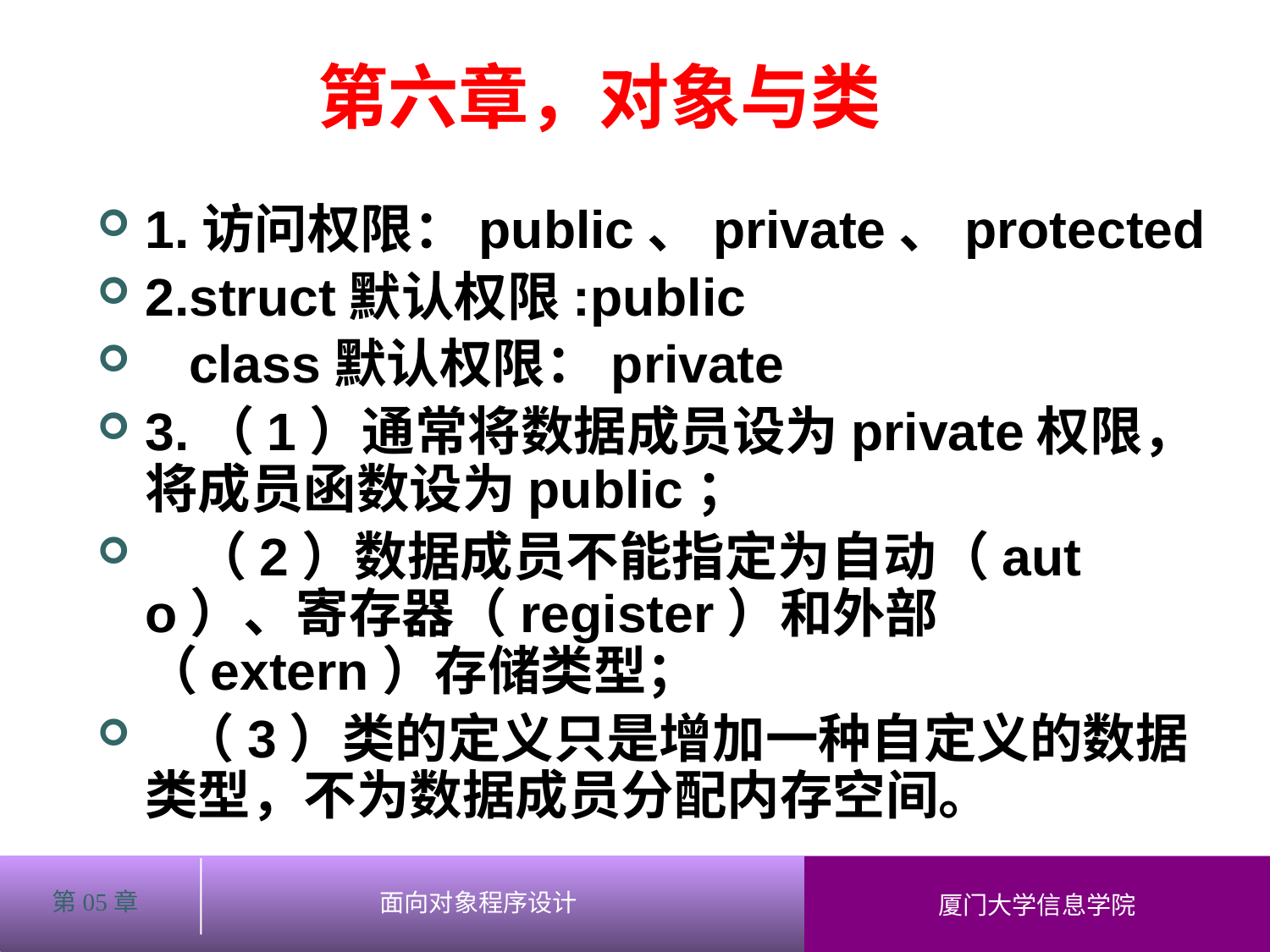

# 第六章，对象与类
1.访问权限：public、private、protected
2.struct默认权限:public
   class默认权限：private
3.（1）通常将数据成员设为private权限，将成员函数设为public；
   （2）数据成员不能指定为自动（auto）、寄存器（register）和外部（extern）存储类型；
  （3）类的定义只是增加一种自定义的数据类型，不为数据成员分配内存空间。
9